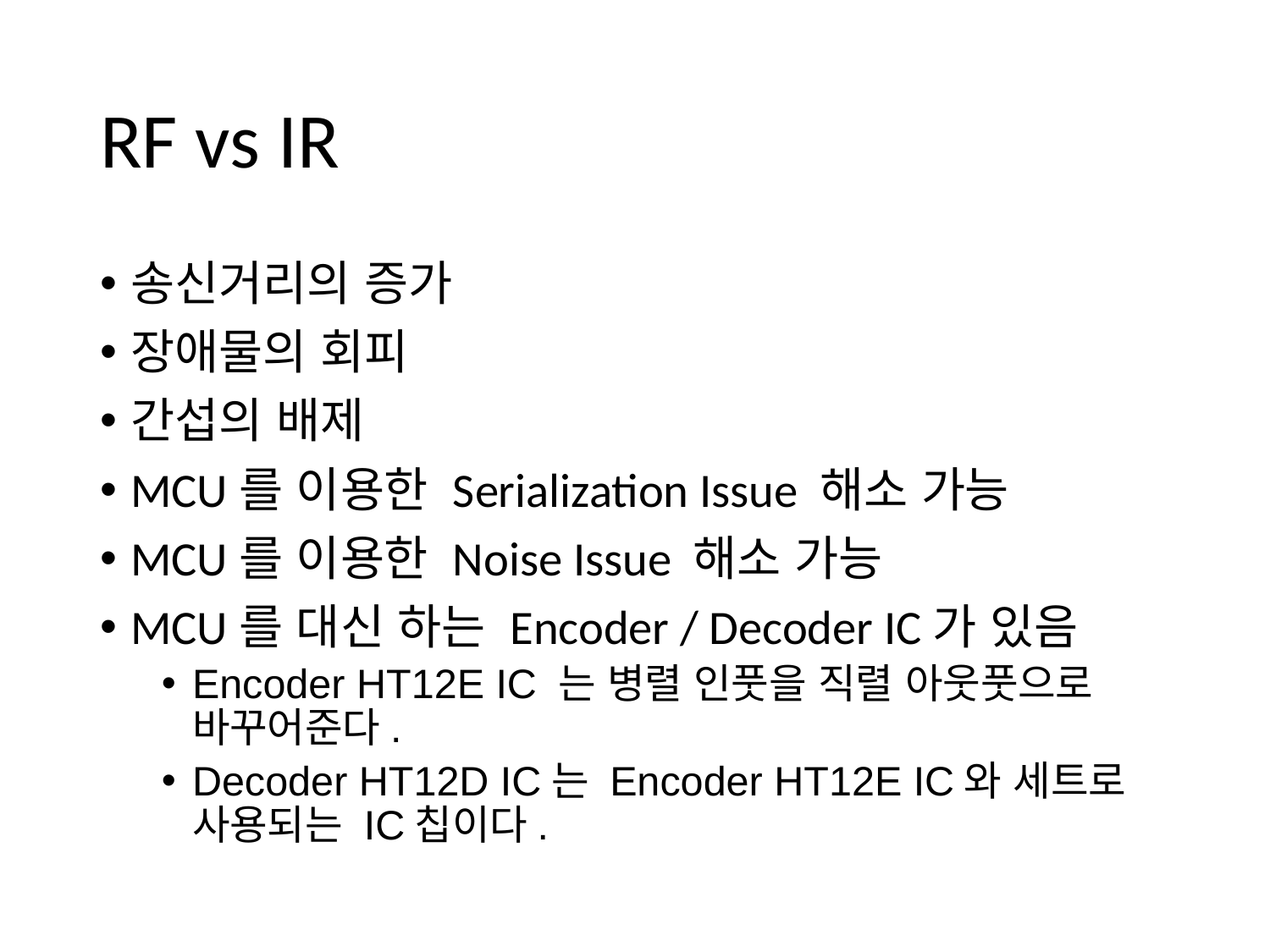

# RF vs IR
송신거리의 증가
장애물의 회피
간섭의 배제
MCU를 이용한 Serialization Issue 해소 가능
MCU를 이용한 Noise Issue 해소 가능
MCU를 대신 하는 Encoder / Decoder IC가 있음
Encoder HT12E IC 는 병렬 인풋을 직렬 아웃풋으로 바꾸어준다.
Decoder HT12D IC는 Encoder HT12E IC와 세트로 사용되는 IC칩이다.